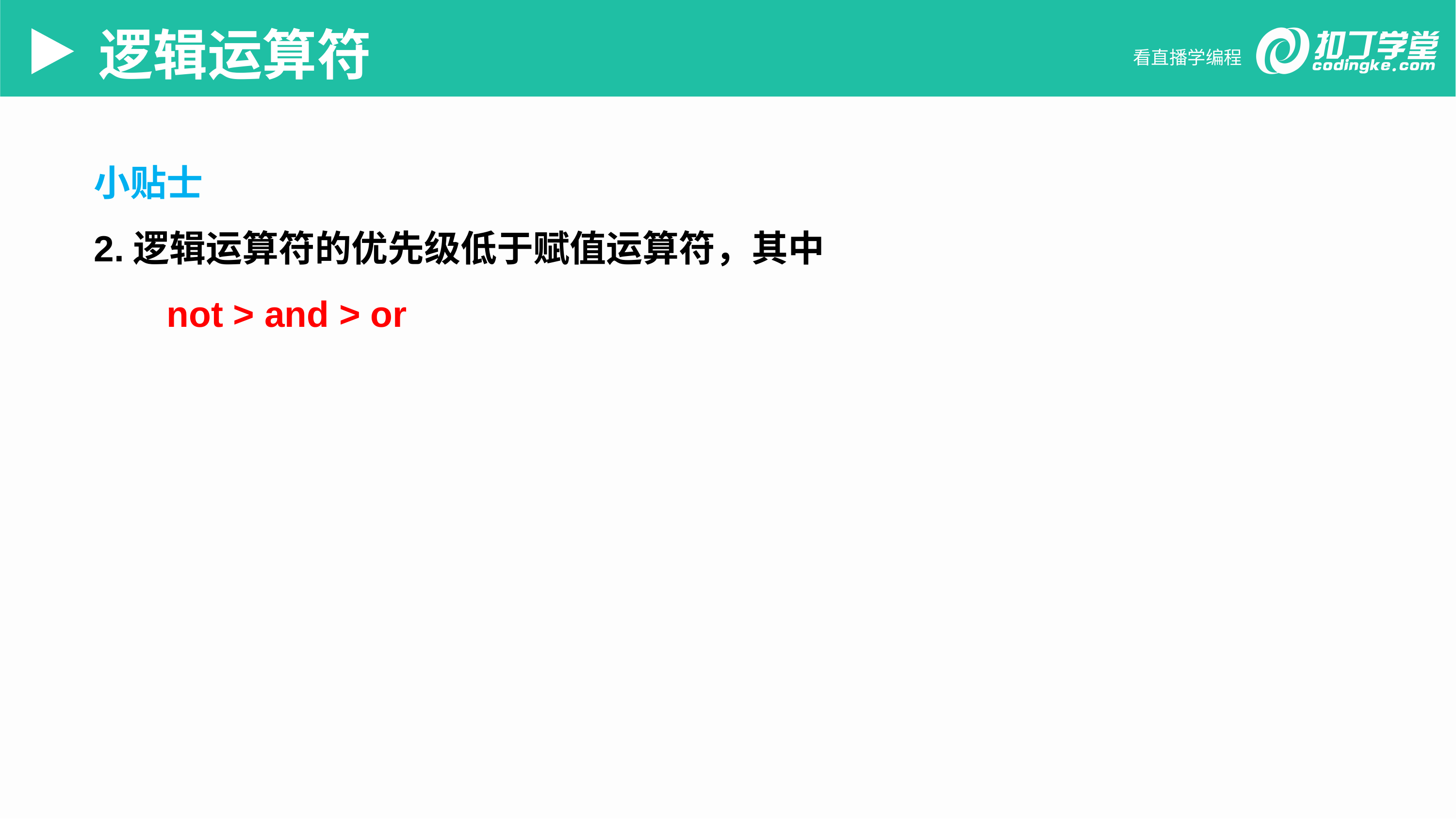

逻辑运算符
小贴士
2.逻辑运算符的优先级低于赋值运算符，其中
	not > and > or